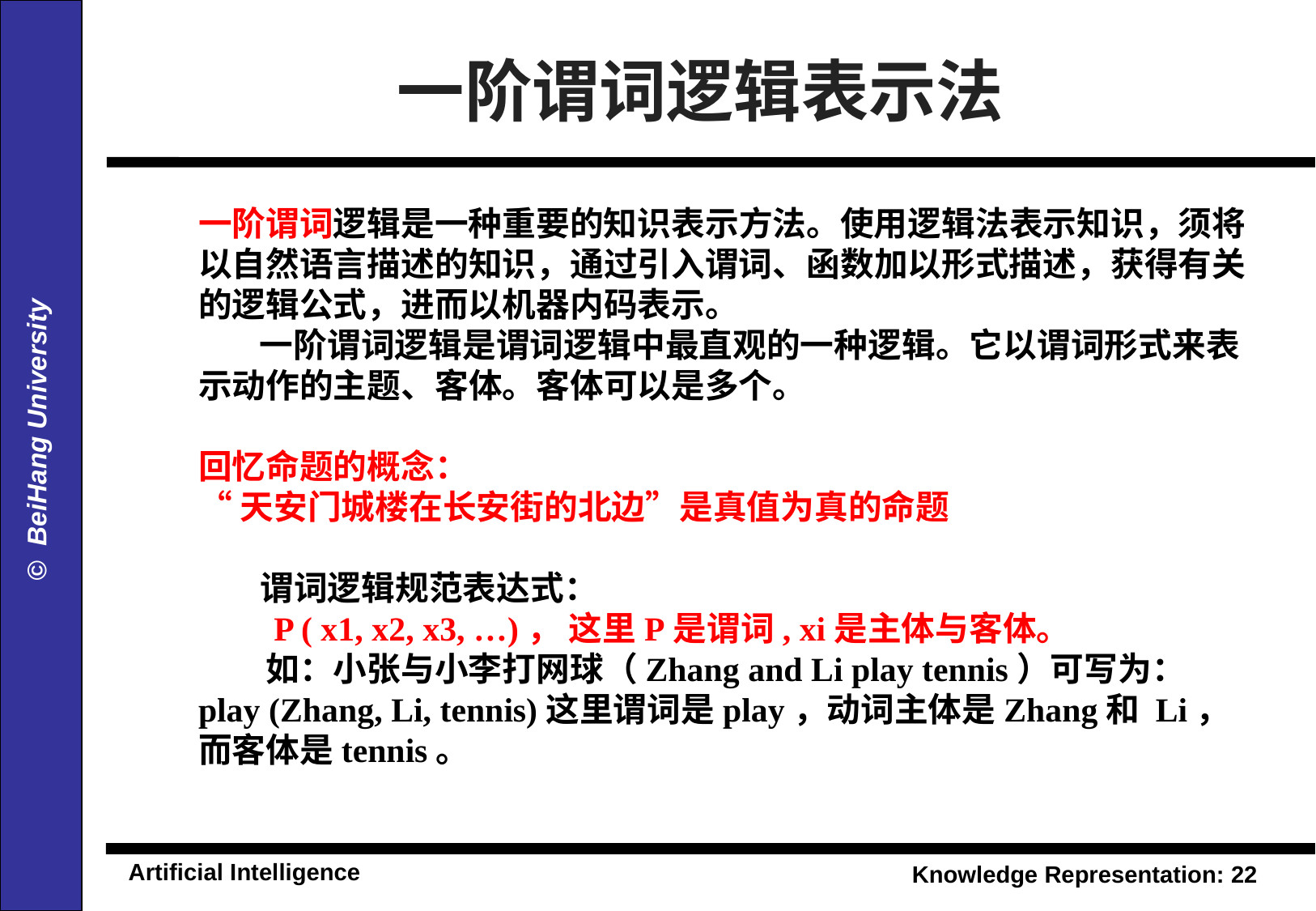

一阶谓词逻辑表示法
一阶谓词逻辑是一种重要的知识表示方法。使用逻辑法表示知识，须将以自然语言描述的知识，通过引入谓词、函数加以形式描述，获得有关的逻辑公式，进而以机器内码表示。
        一阶谓词逻辑是谓词逻辑中最直观的一种逻辑。它以谓词形式来表示动作的主题、客体。客体可以是多个。
回忆命题的概念：
“天安门城楼在长安街的北边”是真值为真的命题

       谓词逻辑规范表达式：
　　P ( x1, x2, x3, …)， 这里P是谓词, xi是主体与客体。
　　如：小张与小李打网球（Zhang and Li play tennis）可写为：play (Zhang, Li, tennis)这里谓词是play，动词主体是Zhang和 Li，而客体是tennis。